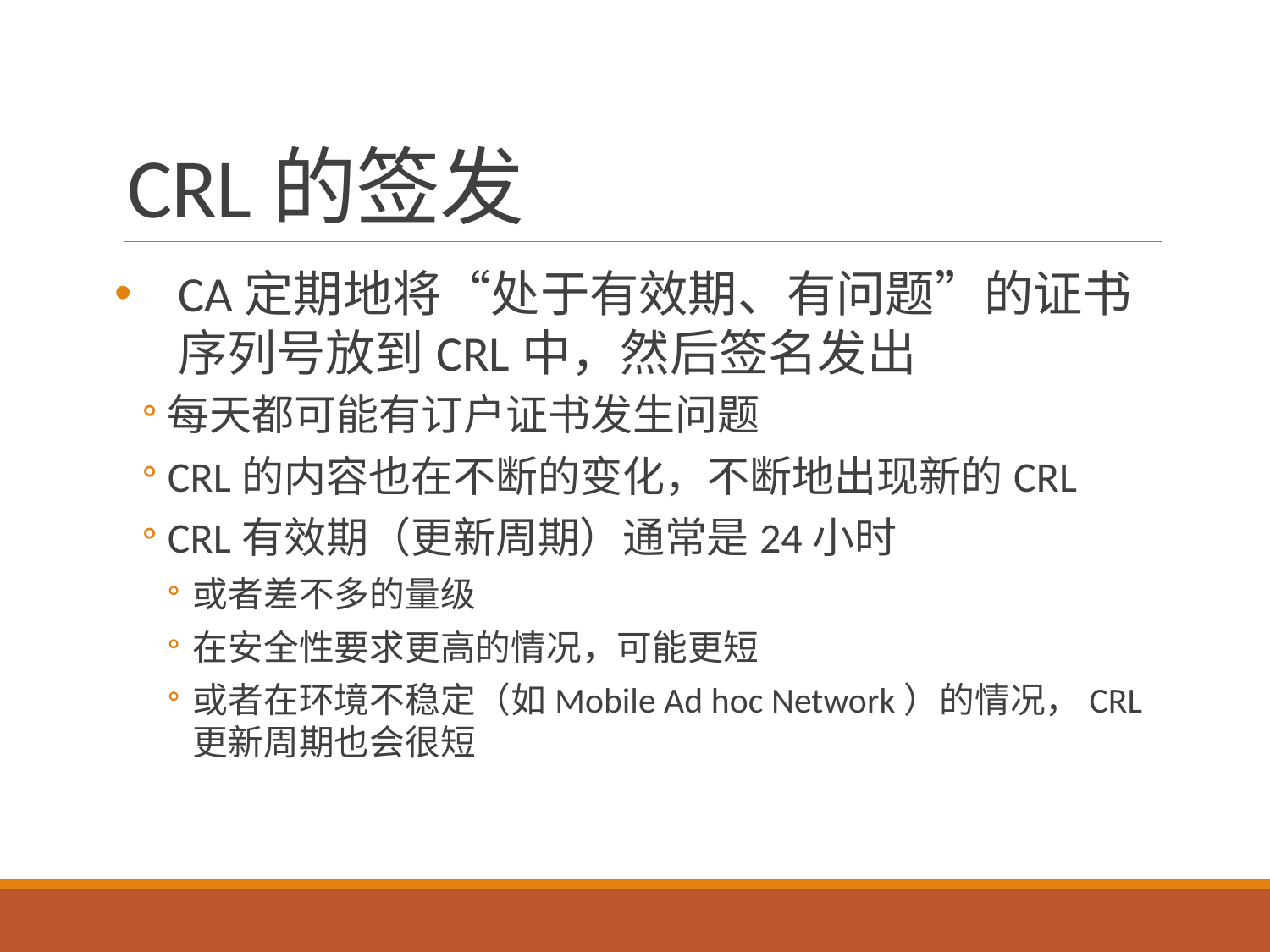

# CRL的签发
CA定期地将“处于有效期、有问题”的证书序列号放到CRL中，然后签名发出
每天都可能有订户证书发生问题
CRL的内容也在不断的变化，不断地出现新的CRL
CRL有效期（更新周期）通常是24小时
或者差不多的量级
在安全性要求更高的情况，可能更短
或者在环境不稳定（如Mobile Ad hoc Network）的情况，CRL更新周期也会很短
53